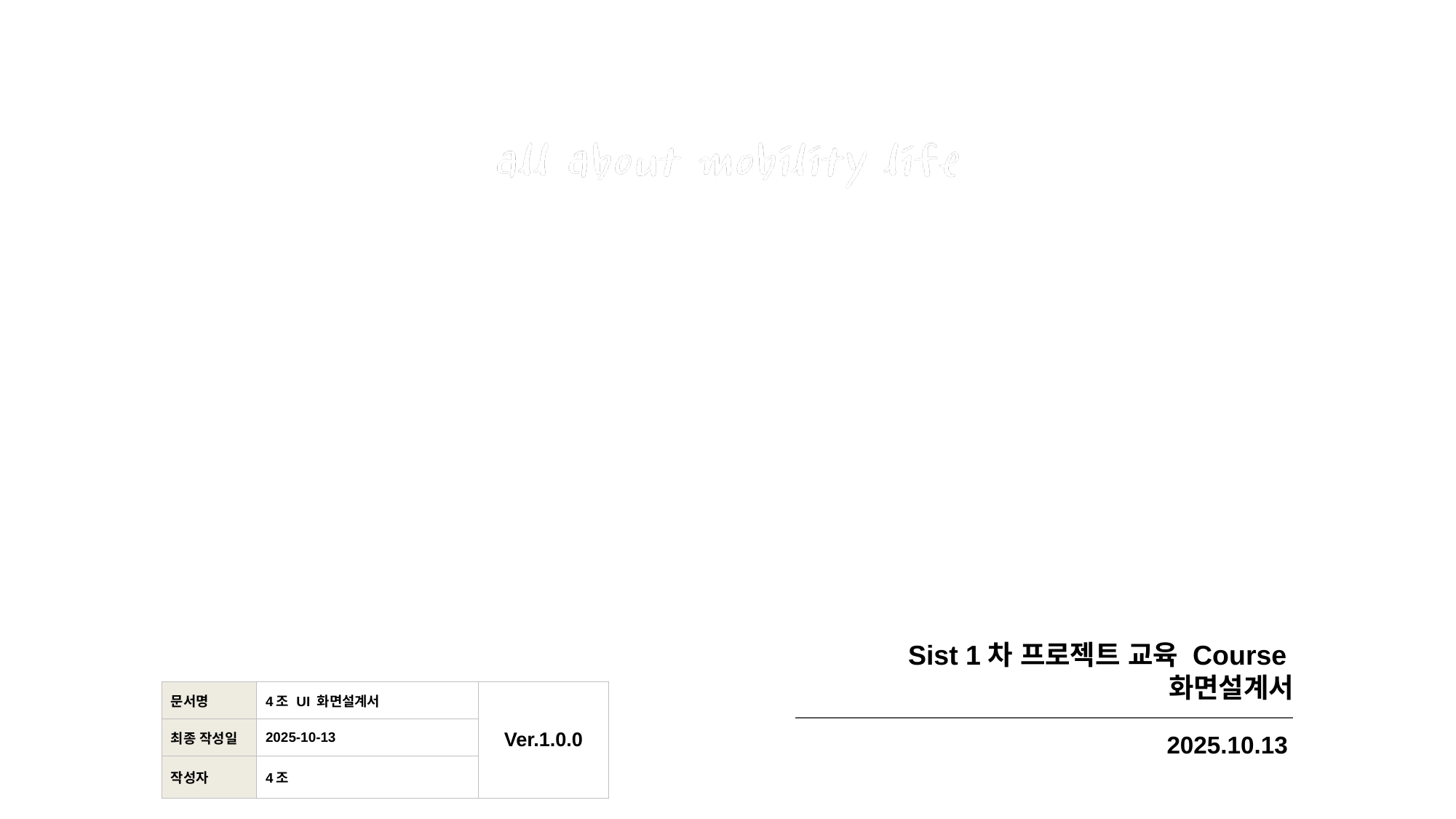

Sist 1차 프로젝트 교육 Course
화면설계서
| 문서명 | 4조 UI 화면설계서 | Ver.1.0.0 |
| --- | --- | --- |
| 최종 작성일 | 2025-10-13 |  |
| 작성자 | 4조 |  |
2025.10.13